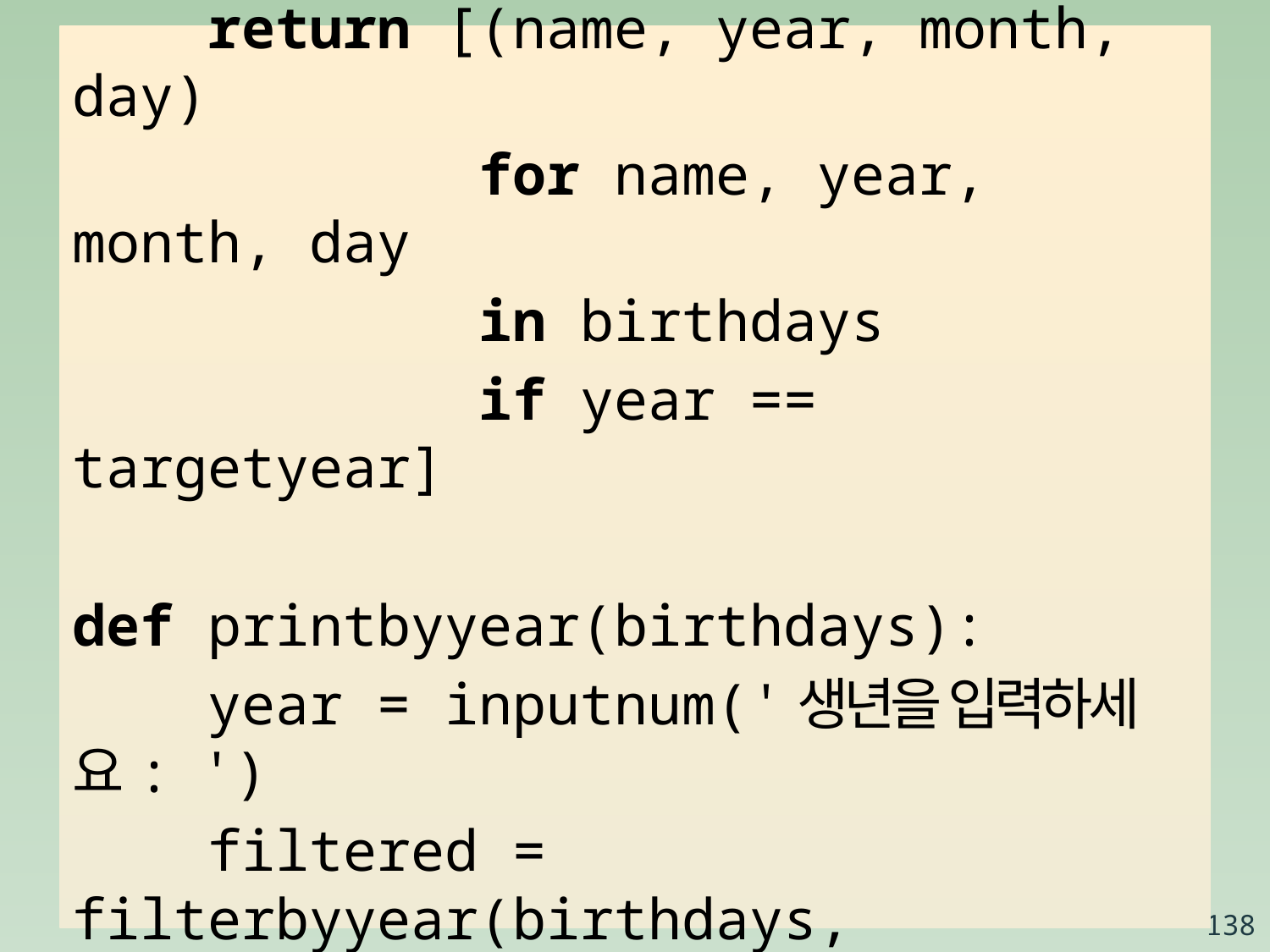

def filterbyyear(birthdays, targetyear):
    return [(name, year, month, day)
            for name, year, month, day
            in birthdays
            if year == targetyear]

def printbyyear(birthdays):
    year = inputnum('생년을 입력하세요: ')
    filtered = filterbyyear(birthdays,
                            year)
    printbirthdays(filtered)
138